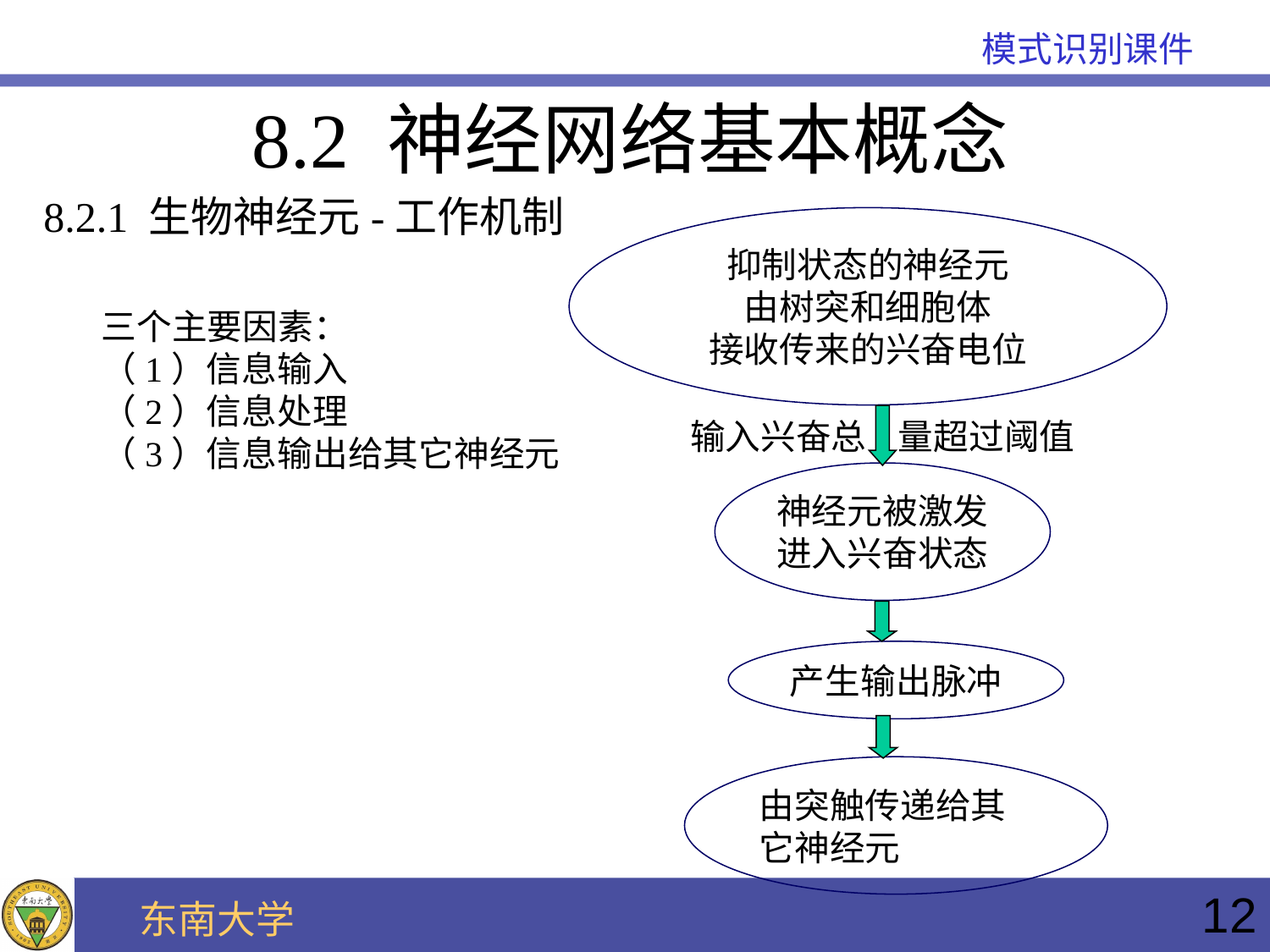

8.2 神经网络基本概念
8.2.1 生物神经元-工作机制
抑制状态的神经元
由树突和细胞体
接收传来的兴奋电位
三个主要因素：
（1）信息输入
（2）信息处理
（3）信息输出给其它神经元

输入兴奋总    量超过阈值
神经元被激发
进入兴奋状态

产生输出脉冲

由突触传递给其它神经元
12